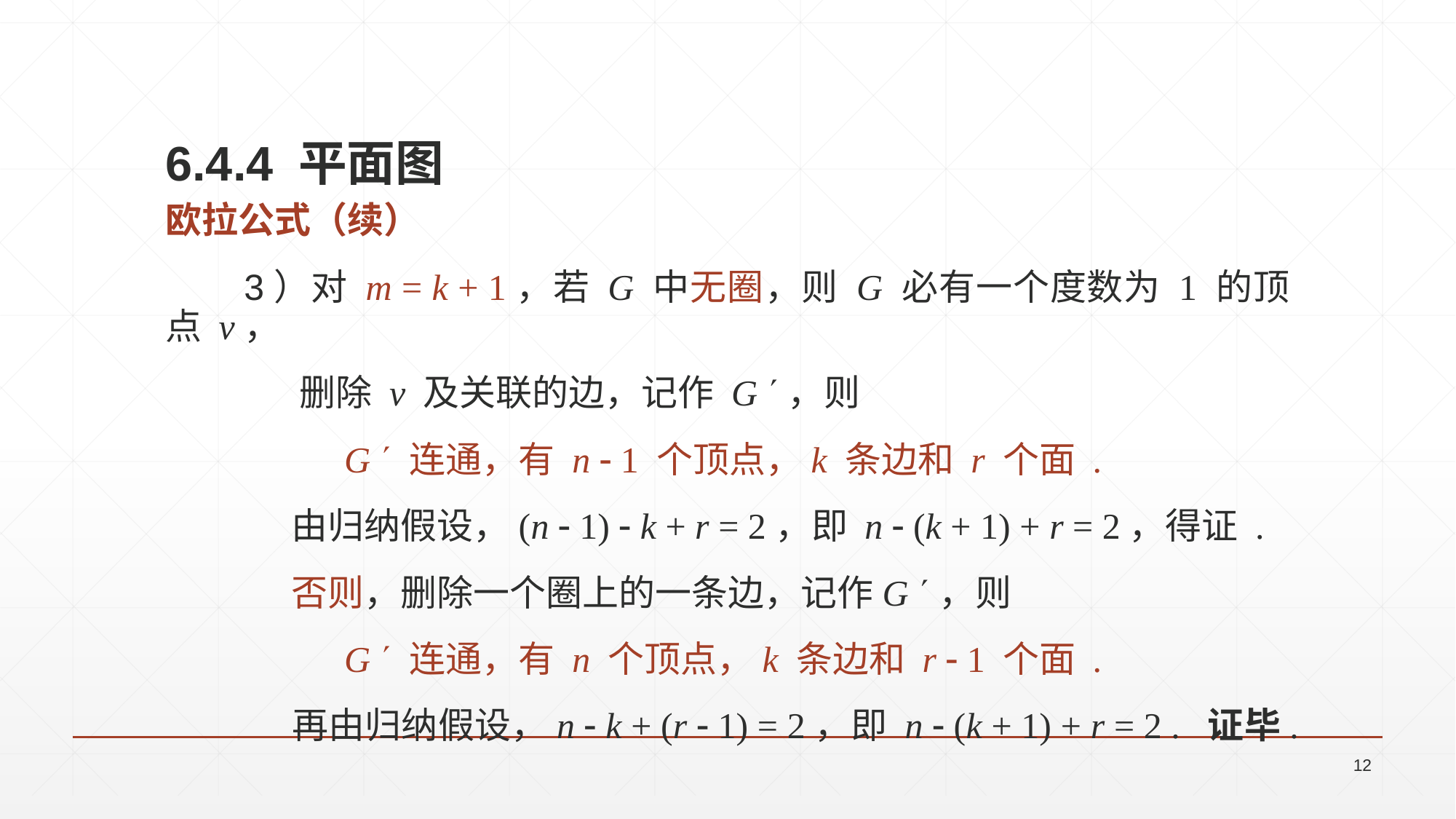

6.4.4 平面图
欧拉公式（续）
        3）对 m = k + 1，若 G 中无圈，则 G 必有一个度数为 1 的顶点 v，
	  删除 v 及关联的边，记作 G ′，则
G ′ 连通，有 n − 1 个顶点，k 条边和 r 个面 .
	 由归纳假设，(n − 1) − k + r = 2，即 n − (k + 1) + r = 2，得证 .
	 否则，删除一个圈上的一条边，记作G ′，则
G ′ 连通，有 n 个顶点，k 条边和 r − 1 个面 .
	 再由归纳假设，n − k + (r − 1) = 2，即 n − (k + 1) + r = 2 .  证毕.
12